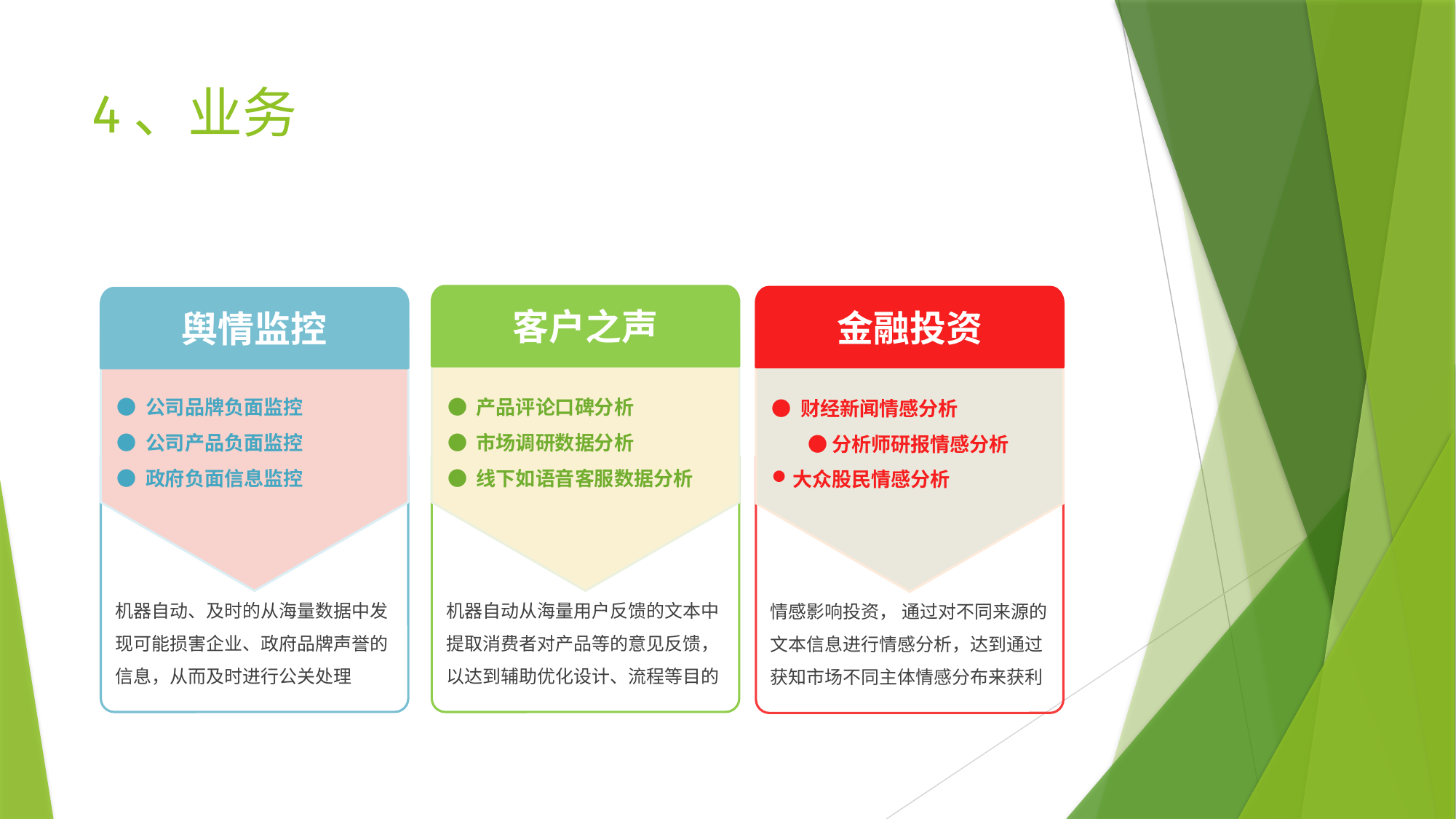

# 4、业务

客户之声

● 产品评论口碑分析
● 市场调研数据分析
● 线下如语音客服数据分析

机器自动从海量用户反馈的文本中提取消费者对产品等的意见反馈，以达到辅助优化设计、流程等目的

金融投资

● 财经新闻情感分析                        ● 分析师研报情感分析
大众股民情感分析

情感影响投资， 通过对不同来源的文本信息进行情感分析，达到通过获知市场不同主体情感分布来获利
舆情监控

● 公司品牌负面监控
● 公司产品负面监控
● 政府负面信息监控

机器自动、及时的从海量数据中发现可能损害企业、政府品牌声誉的信息，从而及时进行公关处理